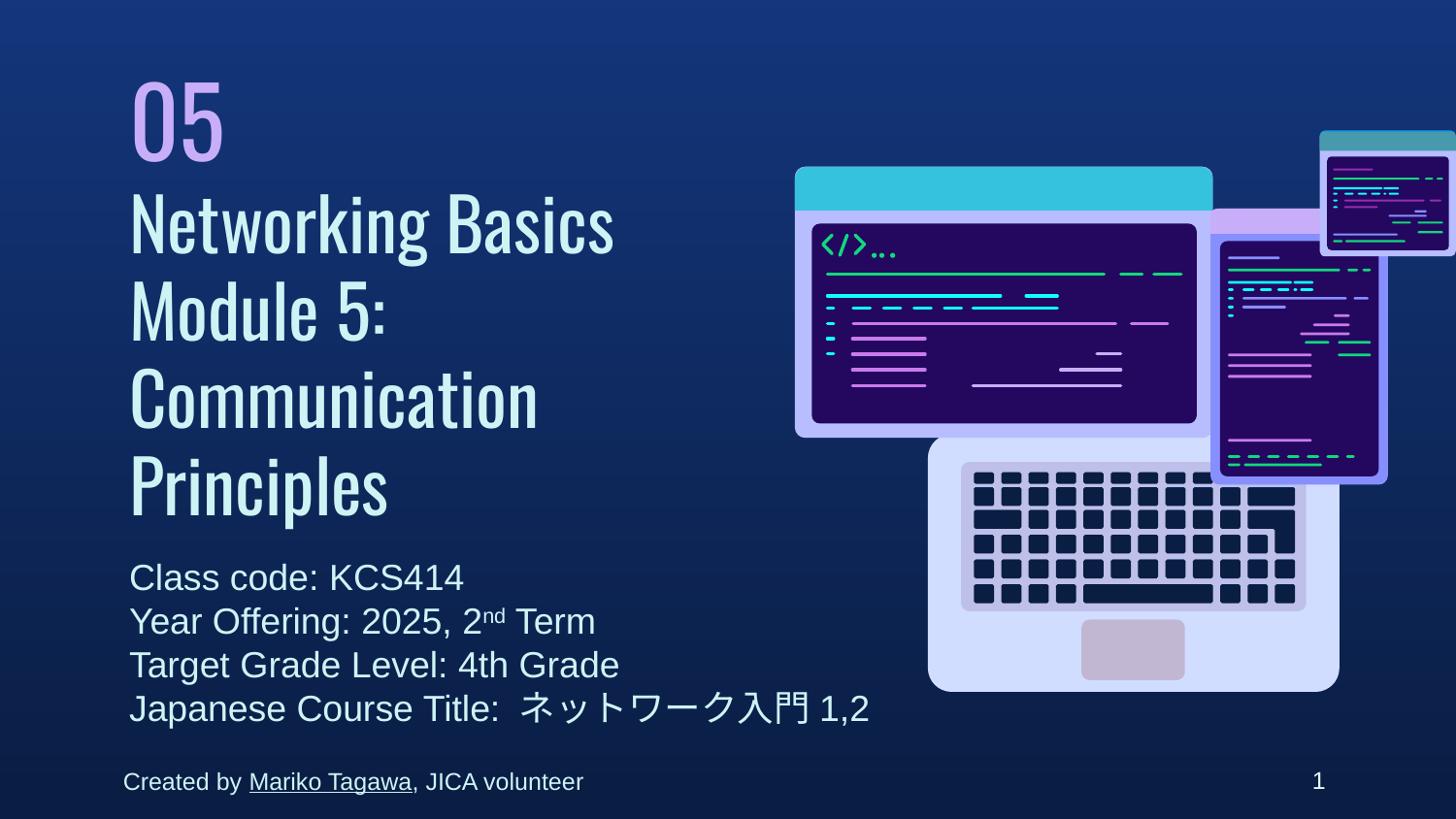

# 05 Networking Basics　 Module 5: Communication Principles

Class code: KCS414
Year Offering: 2025, 2nd Term
Target Grade Level: 4th Grade
Japanese Course Title: ネットワーク入門1,2

1
Created by Mariko Tagawa, JICA volunteer